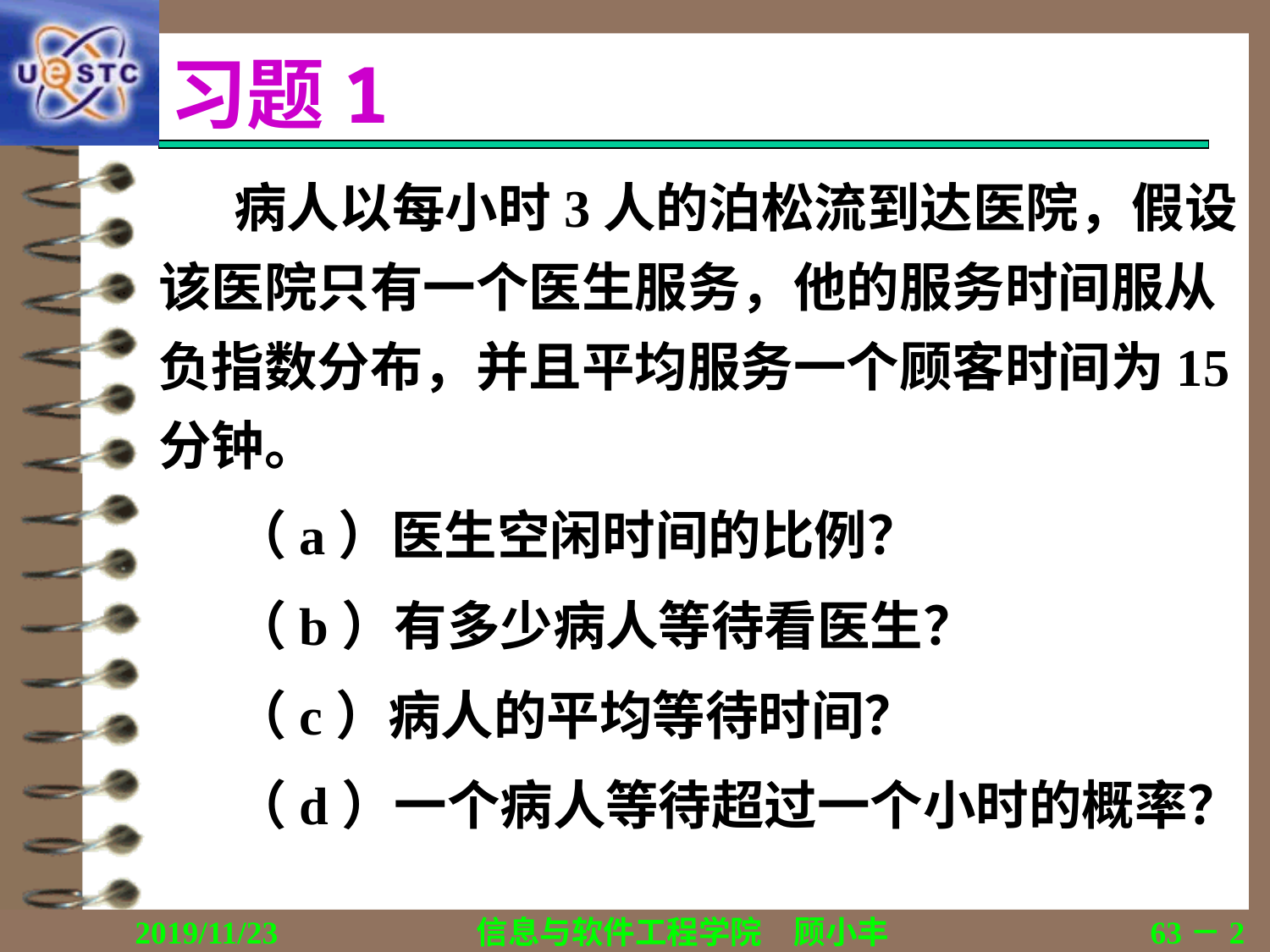

# 习题1
病人以每小时3人的泊松流到达医院，假设该医院只有一个医生服务，他的服务时间服从负指数分布，并且平均服务一个顾客时间为15分钟。
（a）医生空闲时间的比例？
（b）有多少病人等待看医生？
（c）病人的平均等待时间？
（d）一个病人等待超过一个小时的概率？
2019/11/23
信息与软件工程学院　顾小丰
63－2